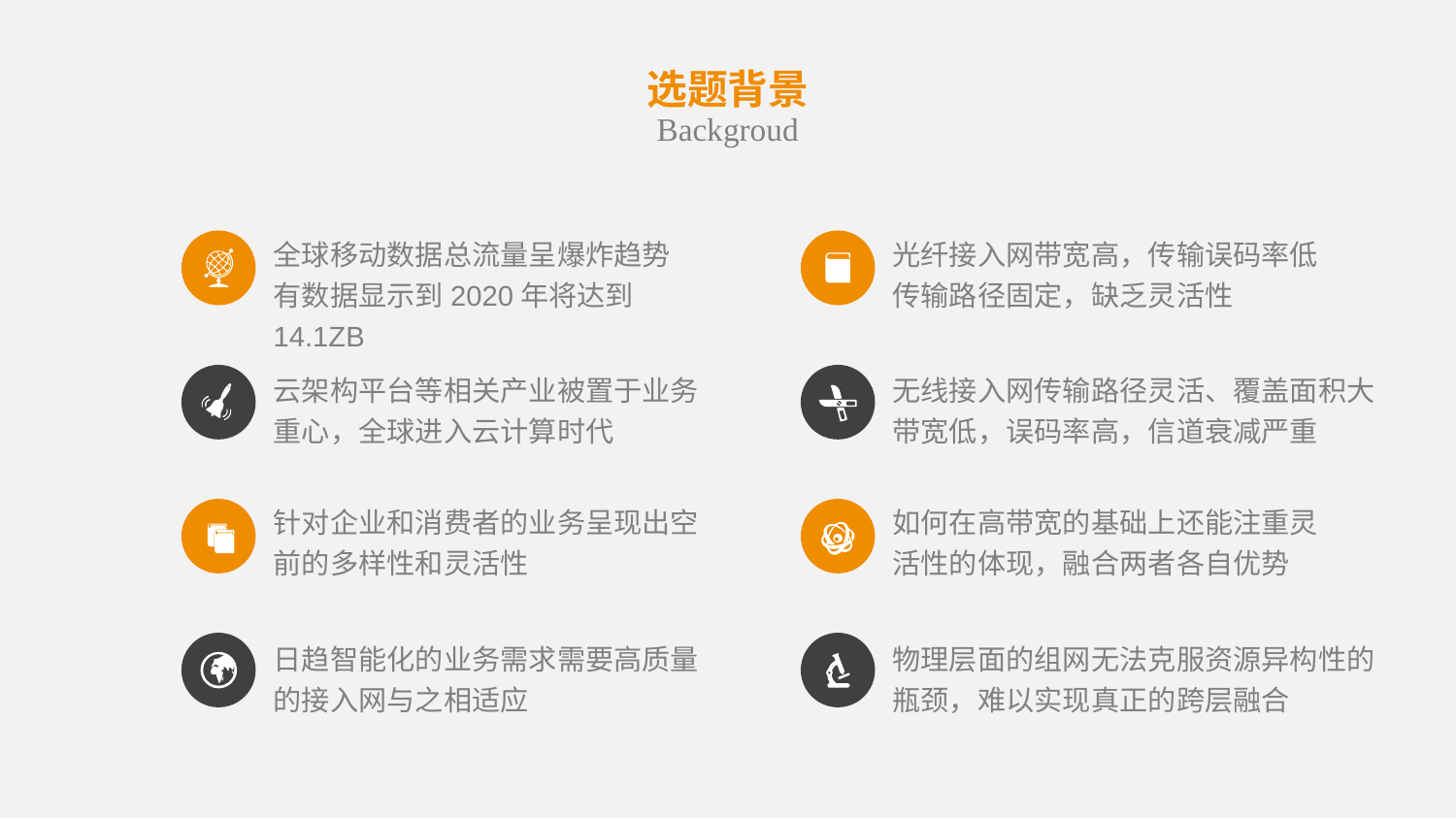

选题背景
Backgroud

全球移动数据总流量呈爆炸趋势
有数据显示到2020年将达到14.1ZB
光纤接入网带宽高，传输误码率低
传输路径固定，缺乏灵活性

云架构平台等相关产业被置于业务重心，全球进入云计算时代
无线接入网传输路径灵活、覆盖面积大
带宽低，误码率高，信道衰减严重

针对企业和消费者的业务呈现出空前的多样性和灵活性
如何在高带宽的基础上还能注重灵活性的体现，融合两者各自优势

日趋智能化的业务需求需要高质量的接入网与之相适应
物理层面的组网无法克服资源异构性的瓶颈，难以实现真正的跨层融合